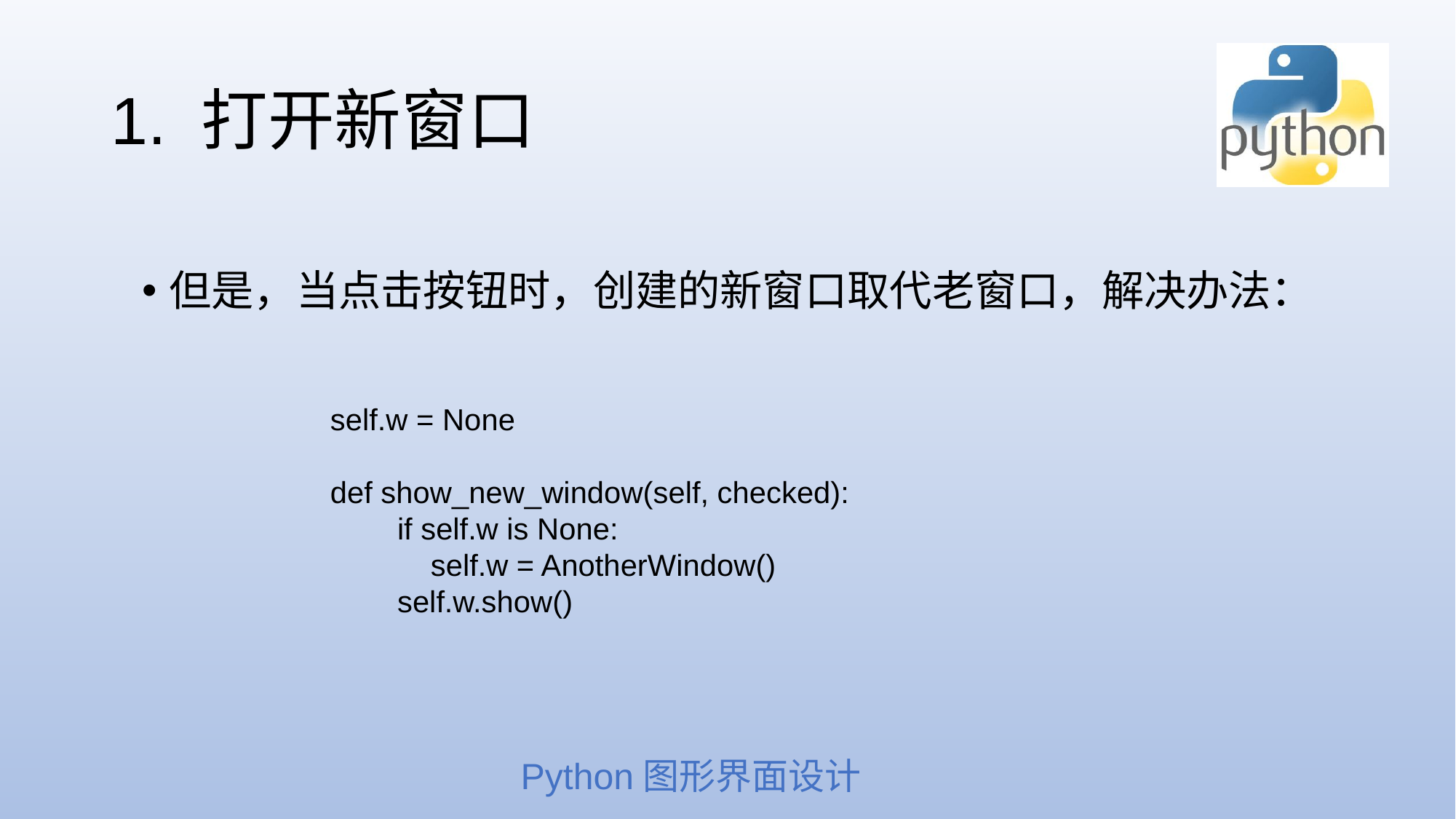

# 1. 打开新窗口
但是，当点击按钮时，创建的新窗口取代老窗口，解决办法：

self.w = None

def show_new_window(self, checked):
        if self.w is None:
            self.w = AnotherWindow()
        self.w.show()